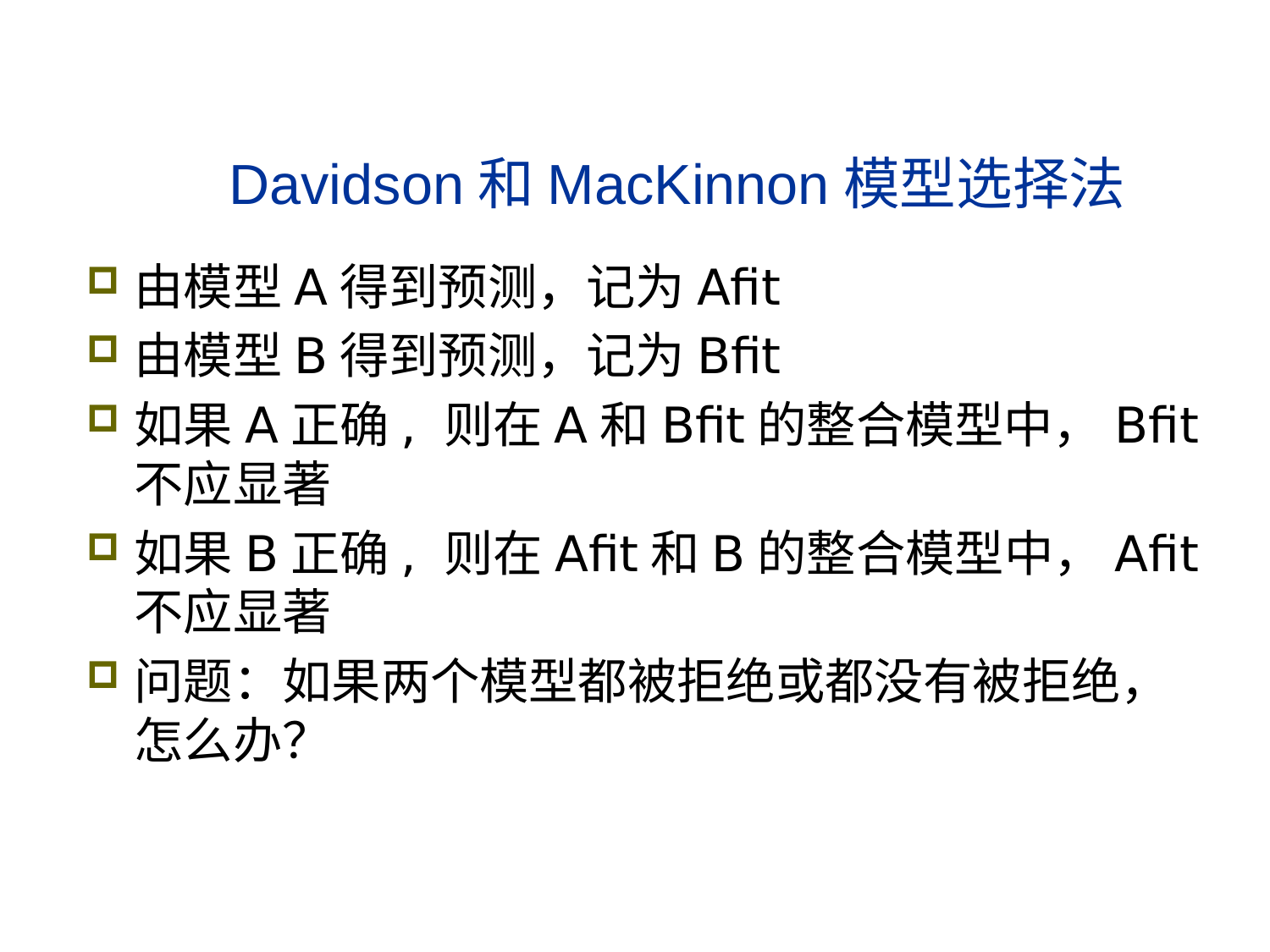

# Davidson和MacKinnon模型选择法
由模型A得到预测，记为Afit
由模型B得到预测，记为Bfit
如果A正确, 则在A和Bfit的整合模型中，Bfit不应显著
如果B正确, 则在Afit和B的整合模型中，Afit不应显著
问题：如果两个模型都被拒绝或都没有被拒绝，怎么办？